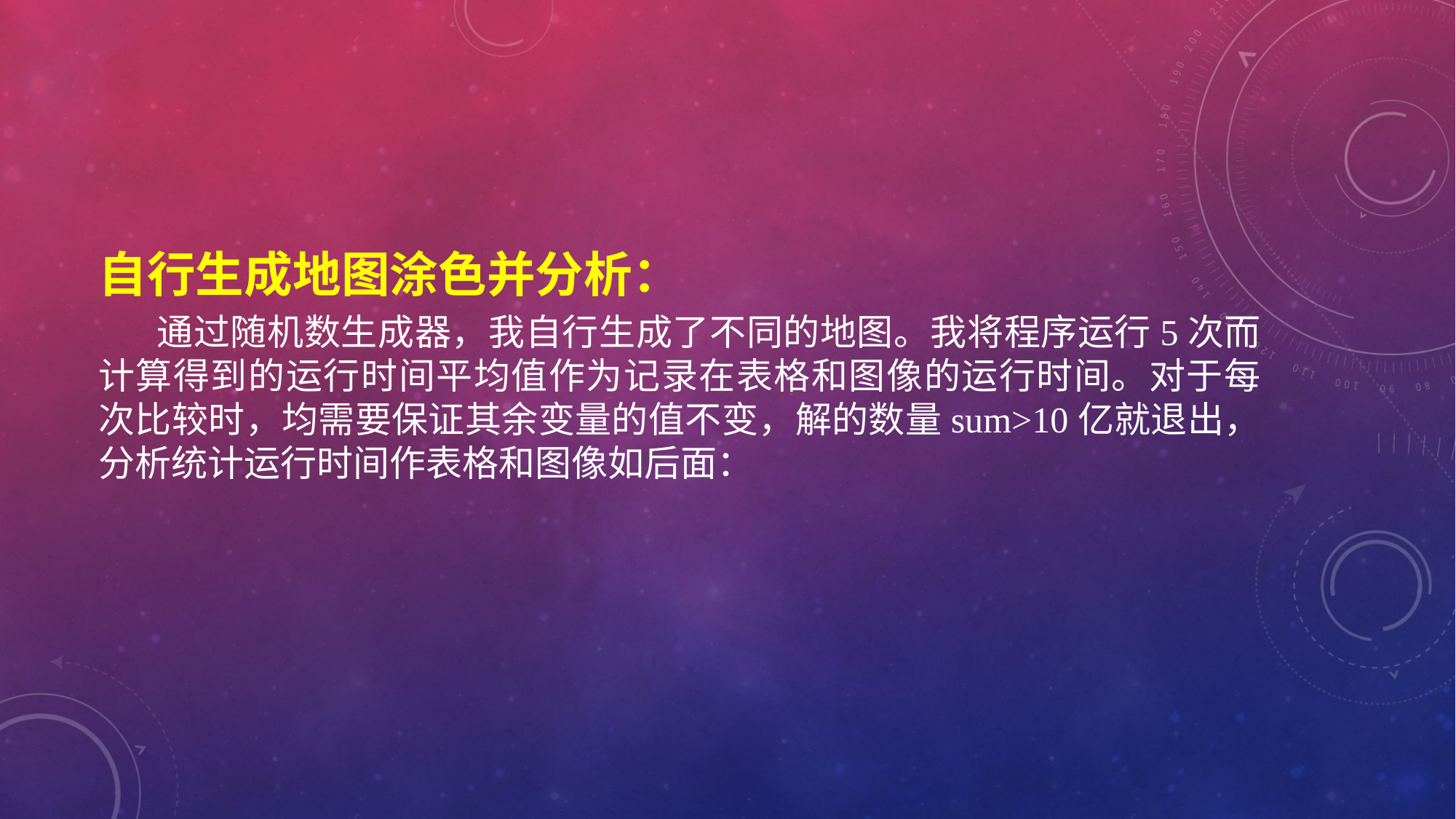

自行生成地图涂色并分析：
  通过随机数生成器，我自行生成了不同的地图。我将程序运行5次而计算得到的运行时间平均值作为记录在表格和图像的运行时间。对于每次比较时，均需要保证其余变量的值不变，解的数量sum>10亿就退出，分析统计运行时间作表格和图像如后面：